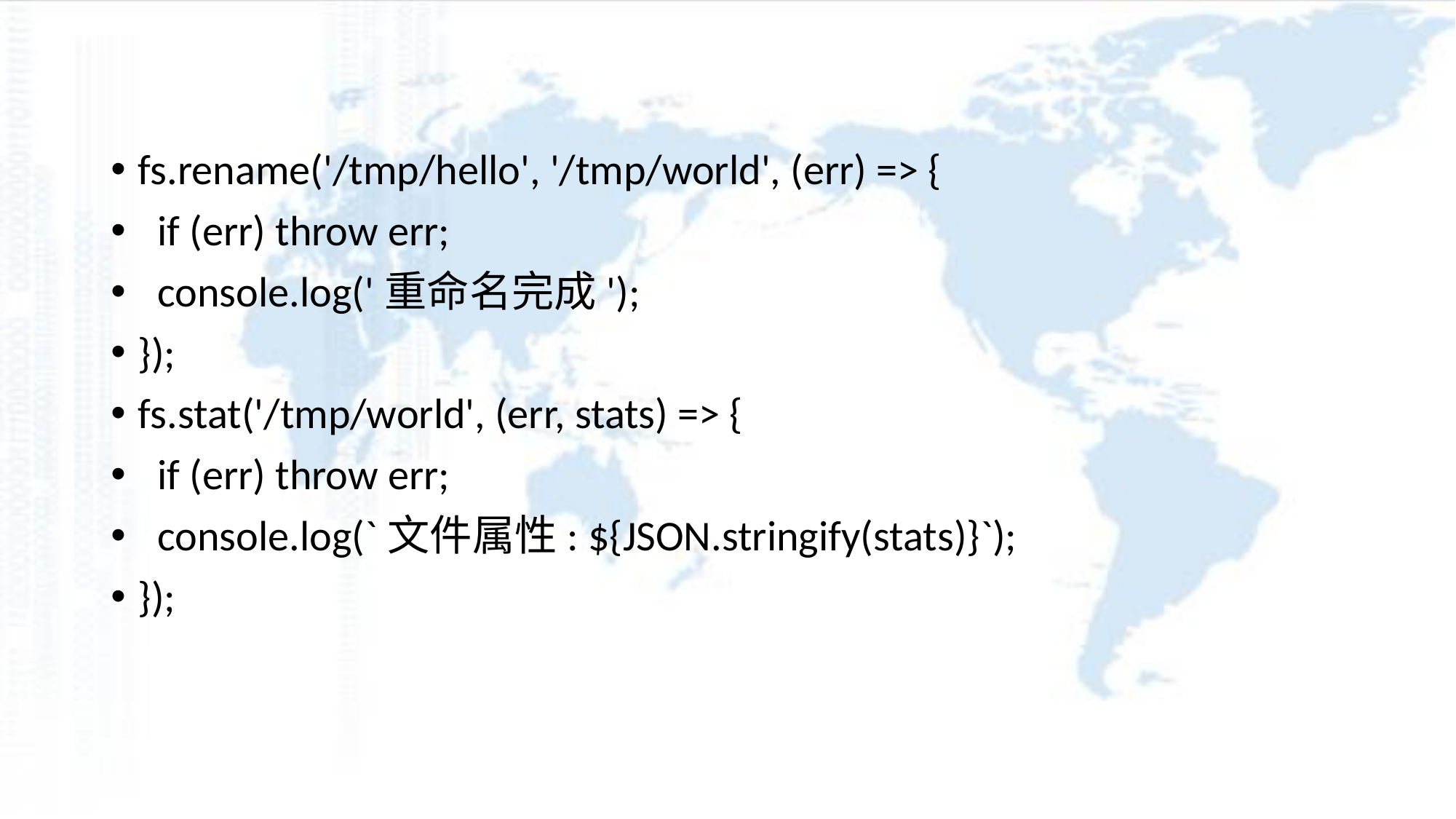

fs.rename('/tmp/hello', '/tmp/world', (err) => {
  if (err) throw err;
  console.log('重命名完成');
});
fs.stat('/tmp/world', (err, stats) => {
  if (err) throw err;
  console.log(`文件属性: ${JSON.stringify(stats)}`);
});